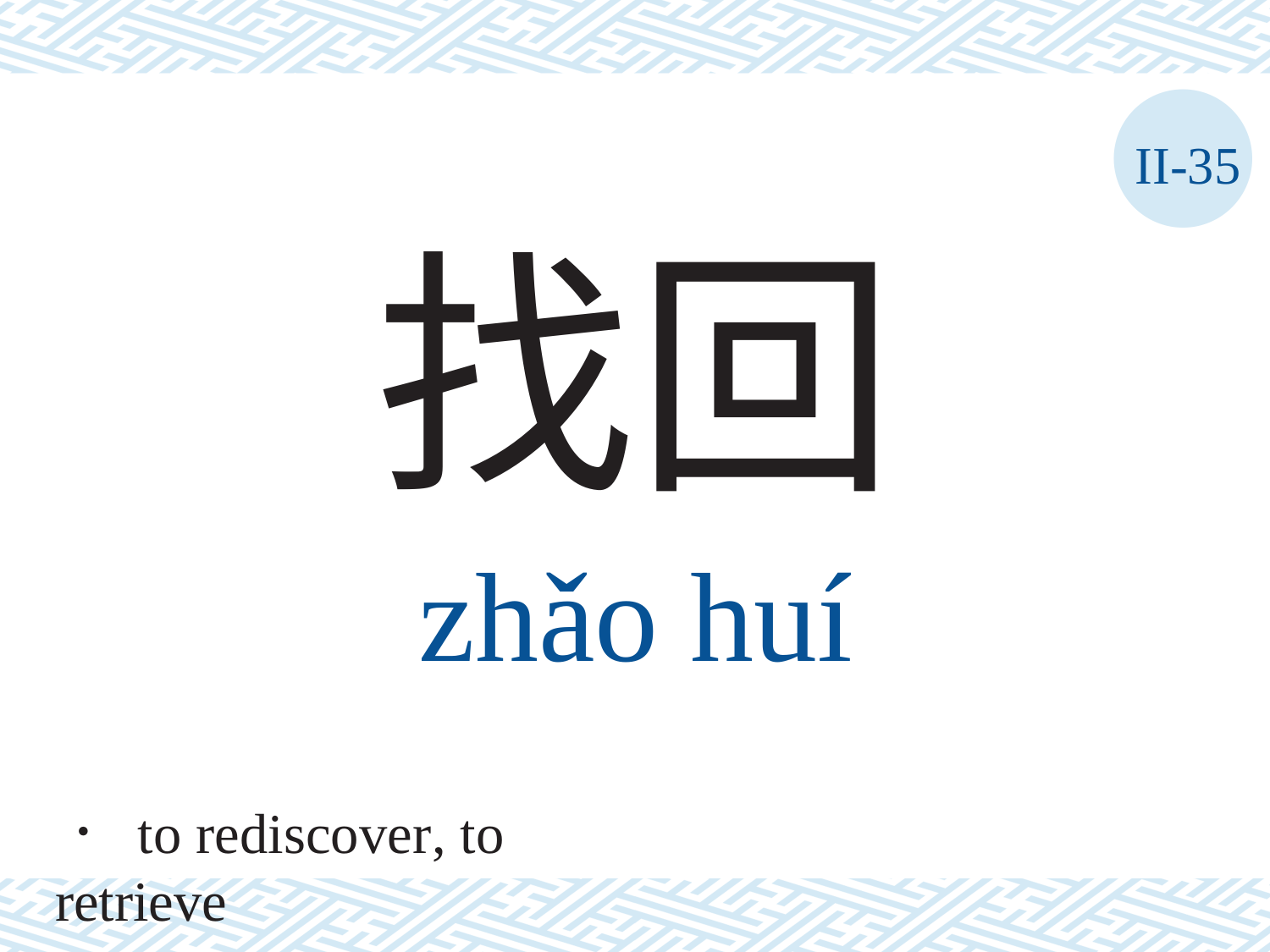

II-35
找回
zhǎo	huí
． to rediscover, to retrieve